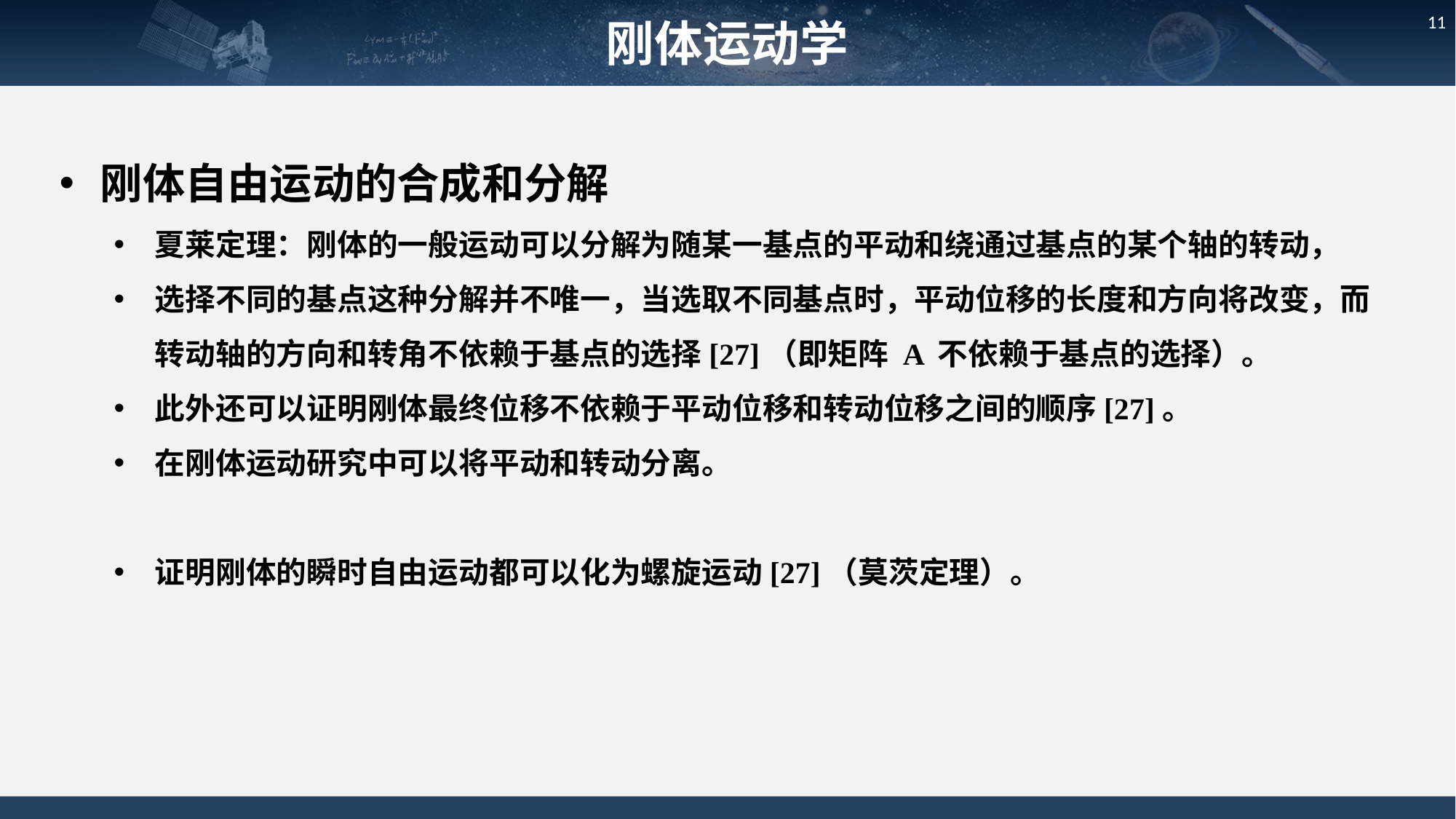

刚体运动学
11
刚体自由运动的合成和分解
夏莱定理：刚体的一般运动可以分解为随某一基点的平动和绕通过基点的某个轴的转动，
选择不同的基点这种分解并不唯一，当选取不同基点时，平动位移的长度和方向将改变，而转动轴的方向和转角不依赖于基点的选择[27]（即矩阵 A 不依赖于基点的选择）。
此外还可以证明刚体最终位移不依赖于平动位移和转动位移之间的顺序[27]。
在刚体运动研究中可以将平动和转动分离。

证明刚体的瞬时自由运动都可以化为螺旋运动[27]（莫茨定理）。